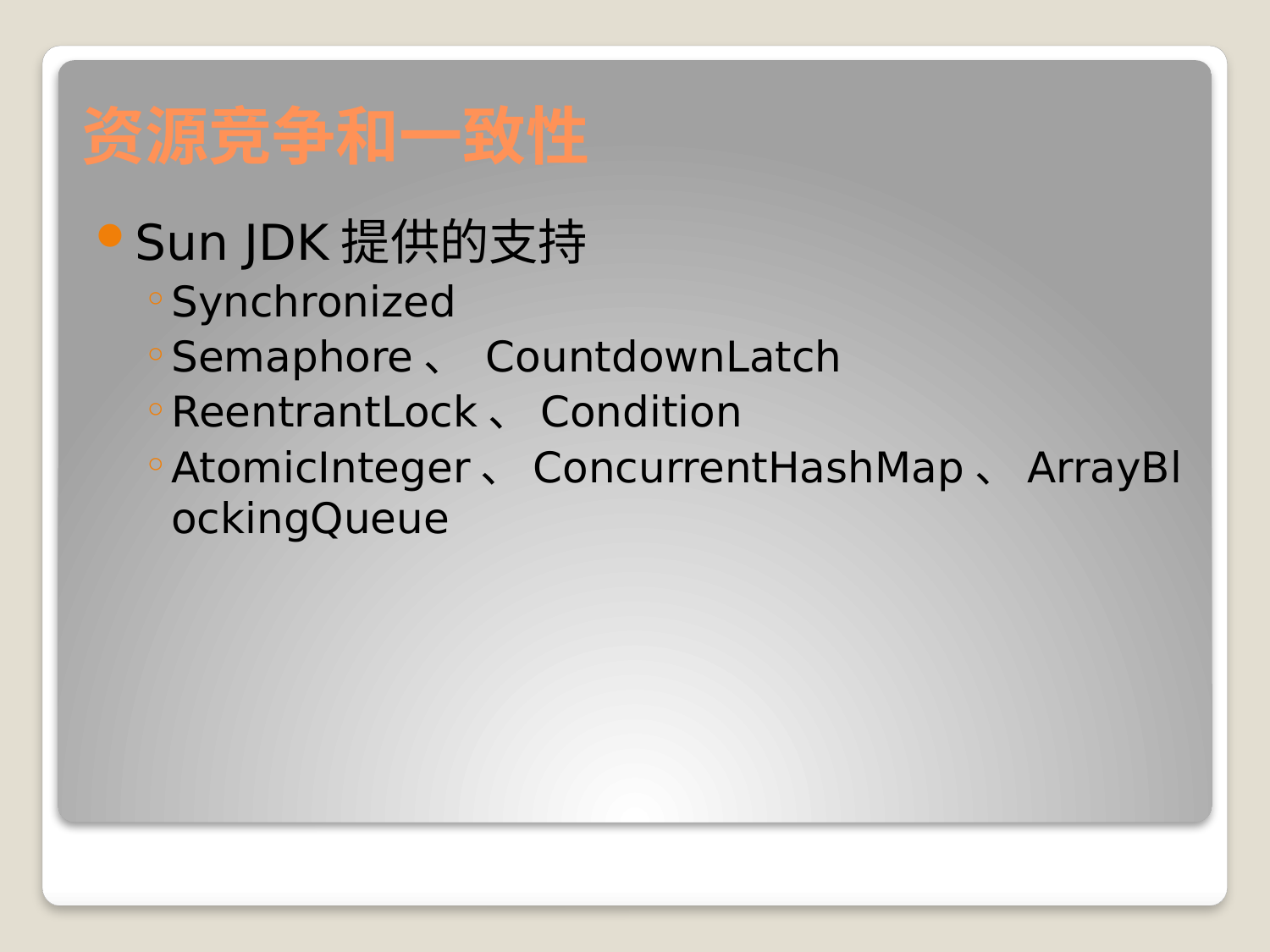

# 资源竞争和一致性
Sun JDK提供的支持
Synchronized
Semaphore、 CountdownLatch
ReentrantLock、Condition
AtomicInteger、ConcurrentHashMap、ArrayBlockingQueue